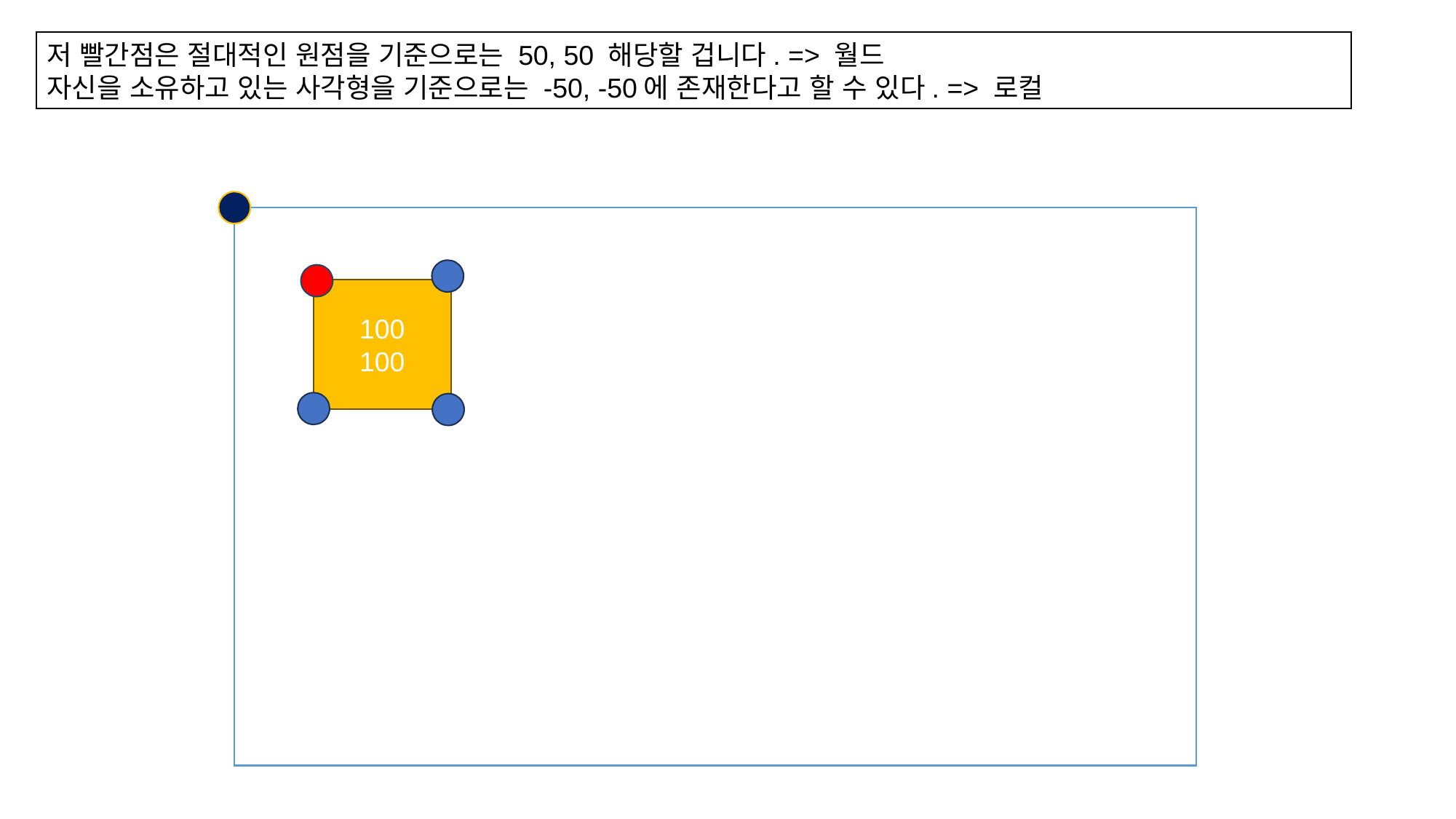

저 빨간점은 절대적인 원점을 기준으로는 50, 50 해당할 겁니다. => 월드
자신을 소유하고 있는 사각형을 기준으로는 -50, -50에 존재한다고 할 수 있다. => 로컬

100
100